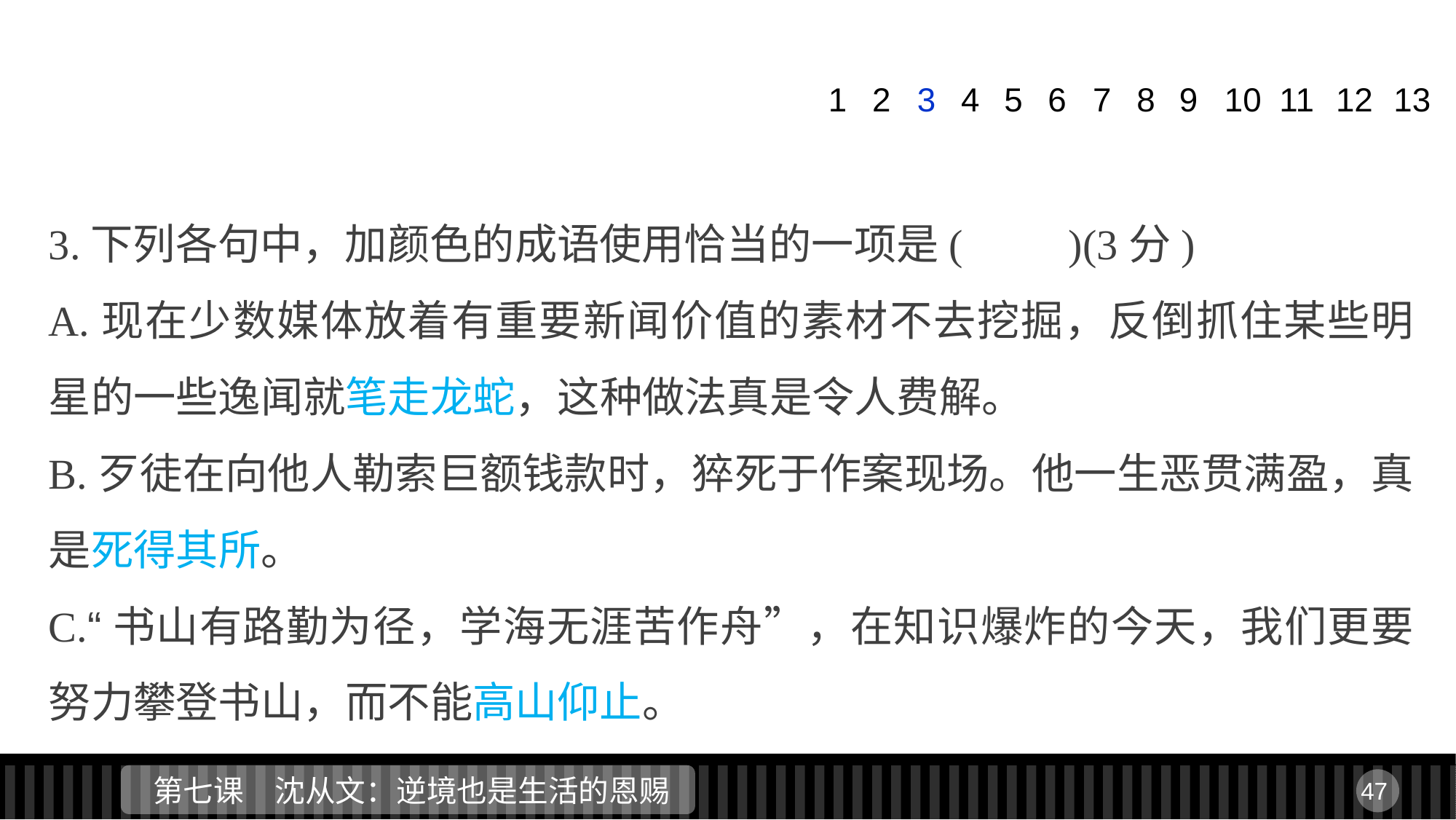

1
2
3
4
5
6
7
8
9
11
12
13
10
3.下列各句中，加颜色的成语使用恰当的一项是(　　)(3分)
A.现在少数媒体放着有重要新闻价值的素材不去挖掘，反倒抓住某些明星的一些逸闻就笔走龙蛇，这种做法真是令人费解。
B.歹徒在向他人勒索巨额钱款时，猝死于作案现场。他一生恶贯满盈，真是死得其所。
C.“书山有路勤为径，学海无涯苦作舟”，在知识爆炸的今天，我们更要努力攀登书山，而不能高山仰止。